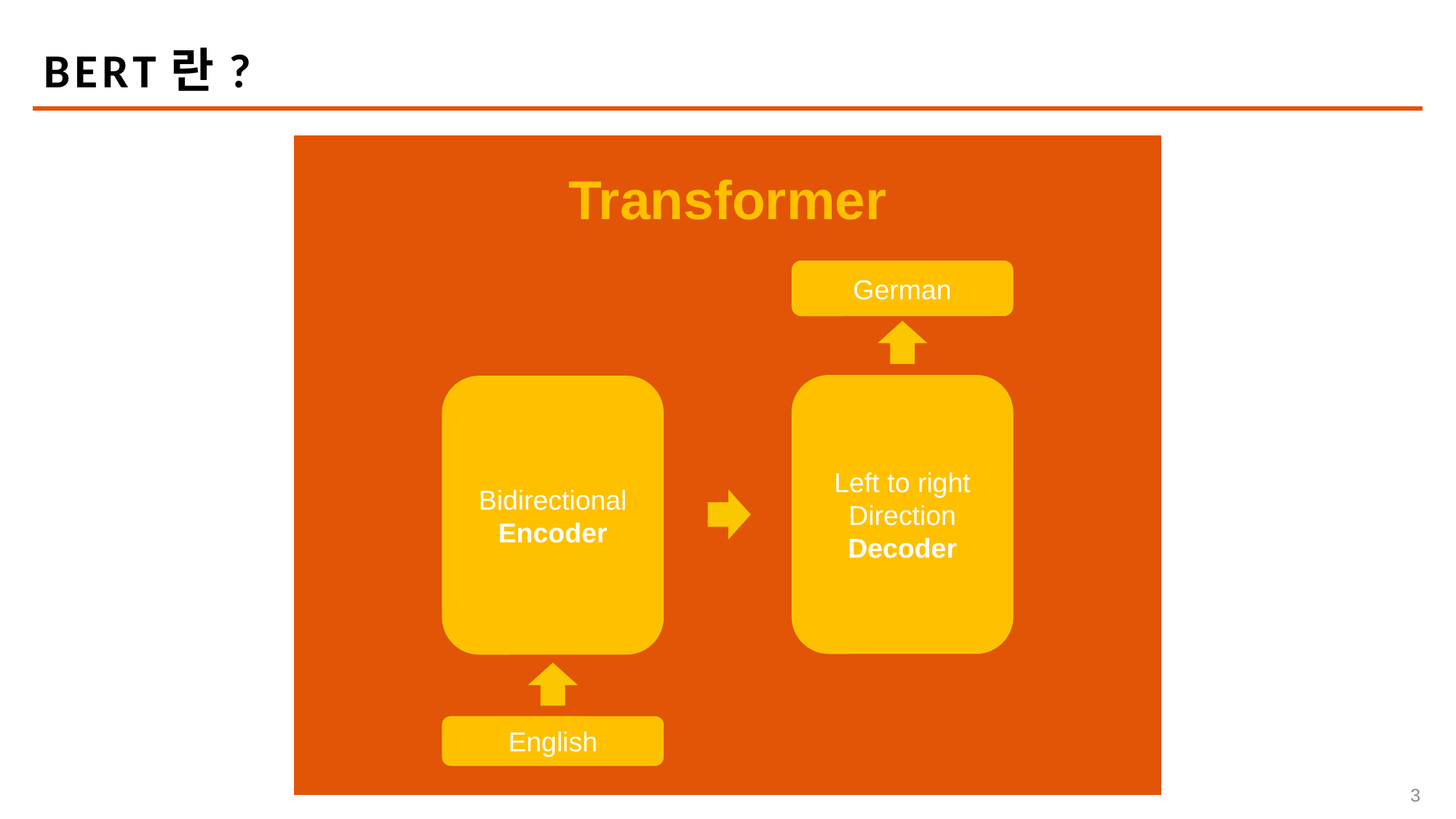

# BERT란?

Transformer
German

Left to right
Direction
Decoder
Bidirectional
Encoder

English
3